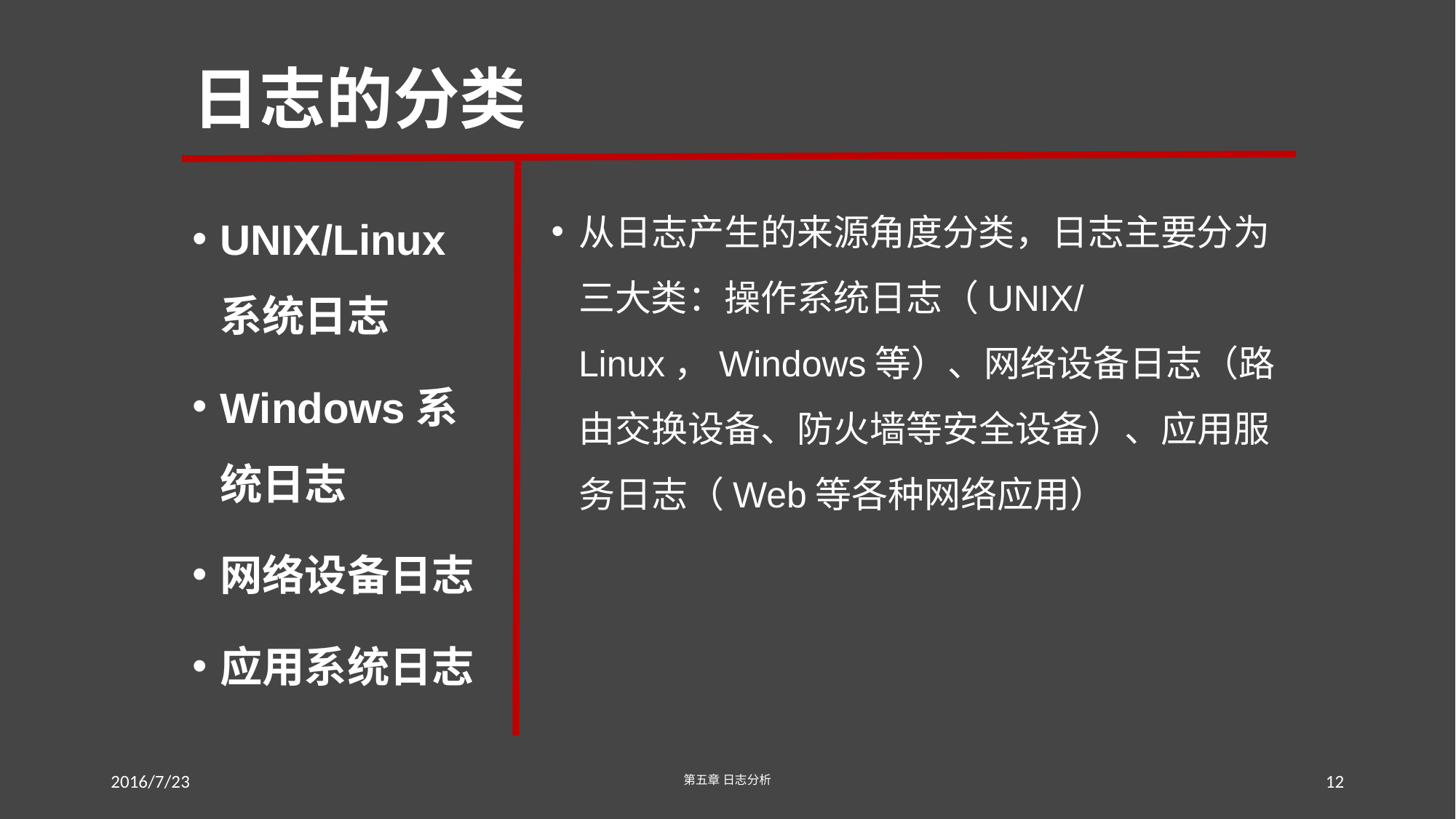

# 日志的分类
UNIX/Linux系统日志
Windows系统日志
网络设备日志
应用系统日志
从日志产生的来源角度分类，日志主要分为三大类：操作系统日志（UNIX/Linux，Windows等）、网络设备日志（路由交换设备、防火墙等安全设备）、应用服务日志（Web等各种网络应用）
2016/7/23
第五章 日志分析
12